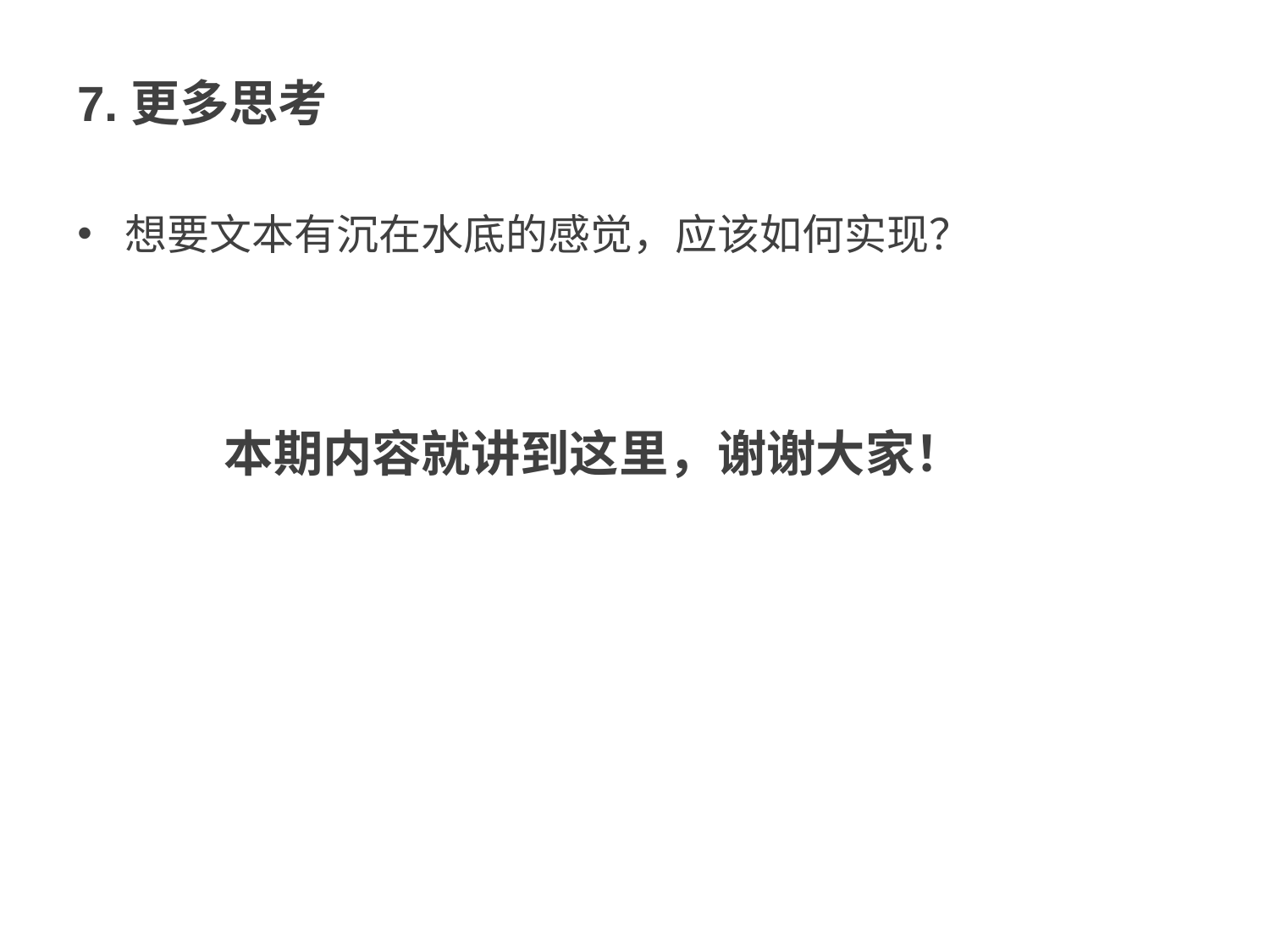

7.更多思考
想要文本有沉在水底的感觉，应该如何实现？
	本期内容就讲到这里，谢谢大家！